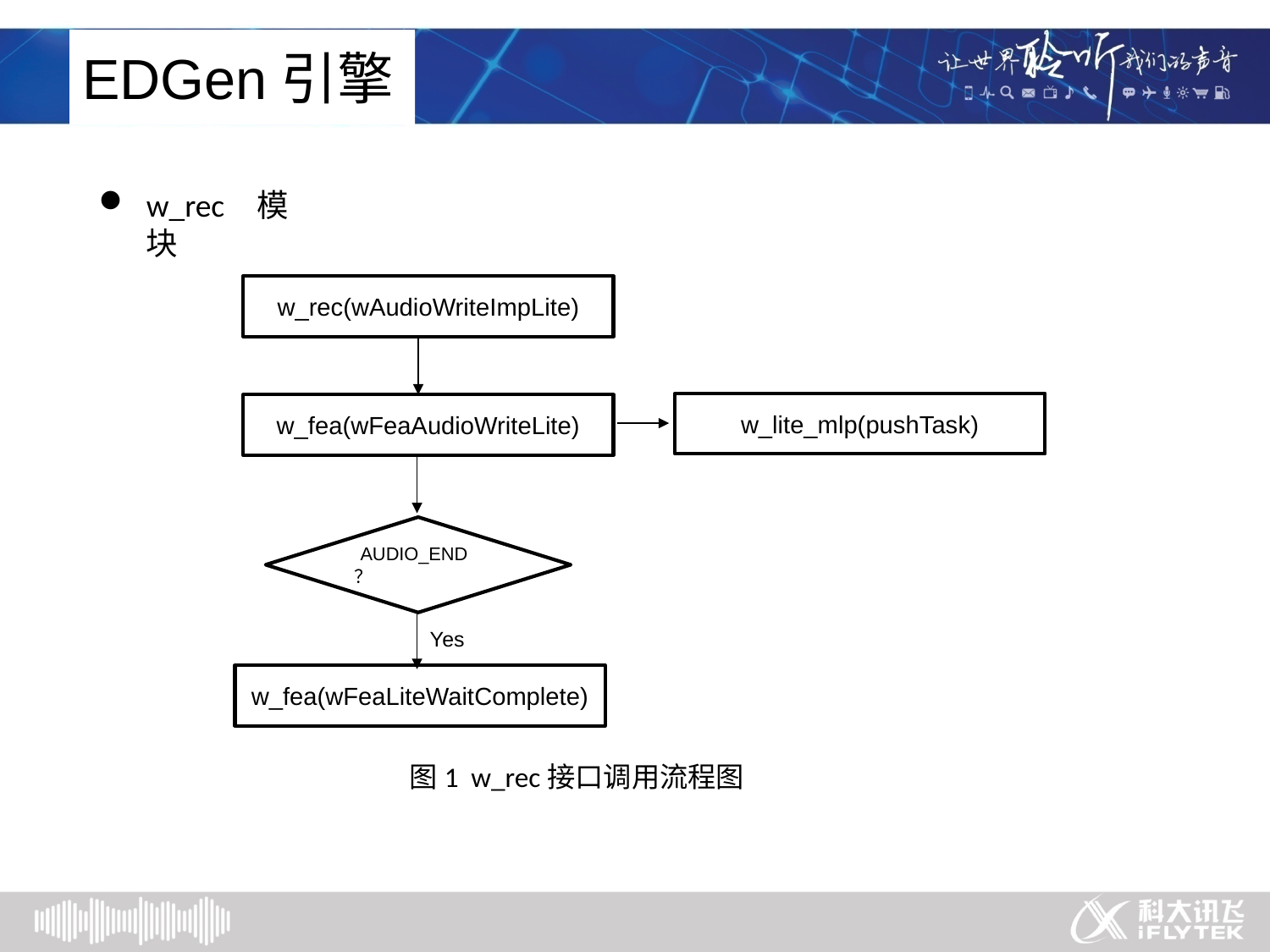

EDGen引擎
w_rec模块
w_rec(wAudioWriteImpLite)
w_lite_mlp(pushTask)
w_fea(wFeaAudioWriteLite)
w_fea(wFeaLiteWaitComplete)
Yes
AUDIO_END？
图1  w_rec接口调用流程图